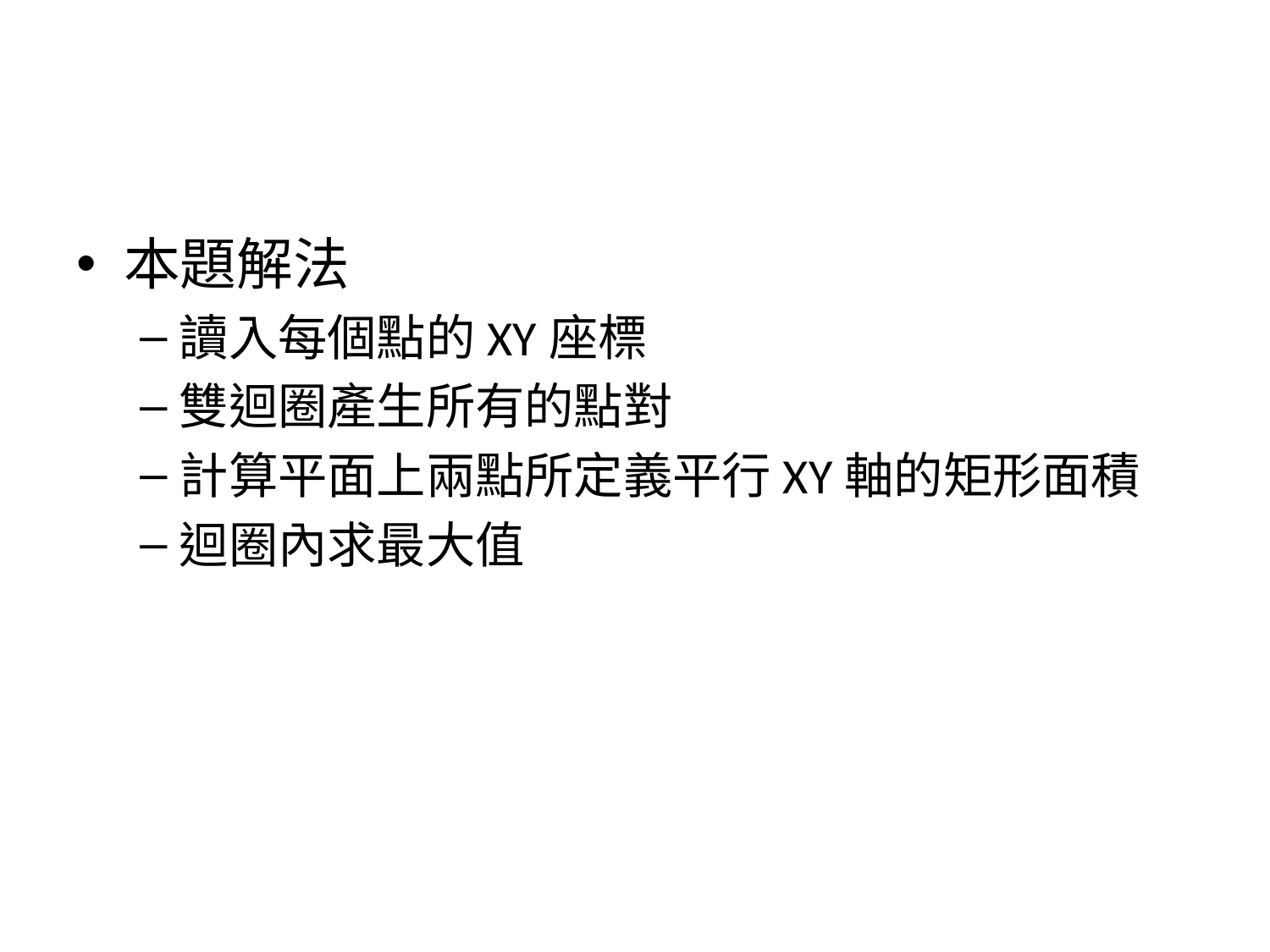

#
本題解法
讀入每個點的XY座標
雙迴圈產生所有的點對
計算平面上兩點所定義平行XY軸的矩形面積
迴圈內求最大值